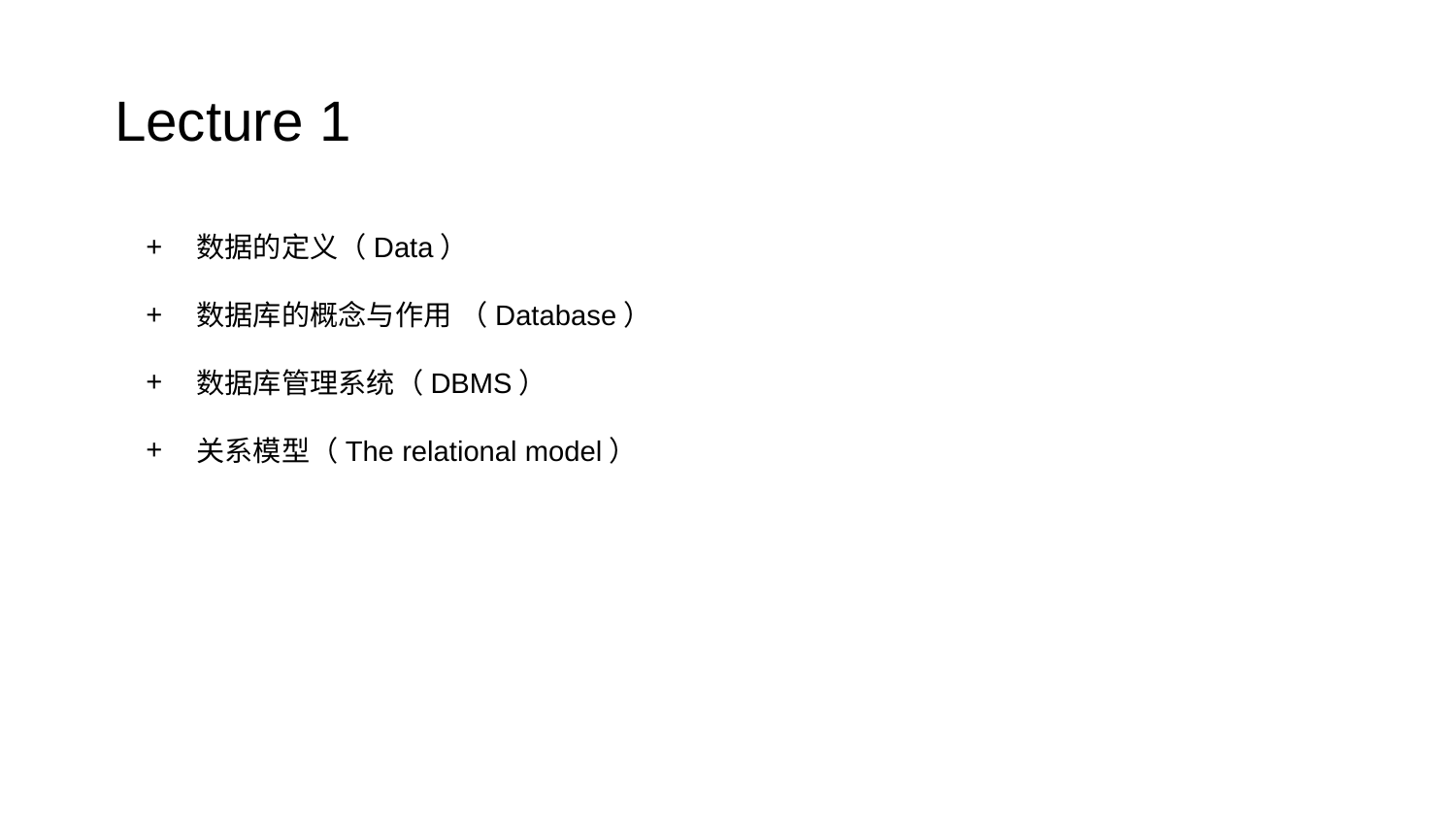

# Lecture 1
数据的定义（Data）

数据库的概念与作用 （Database）

数据库管理系统（DBMS）

关系模型（The relational model）